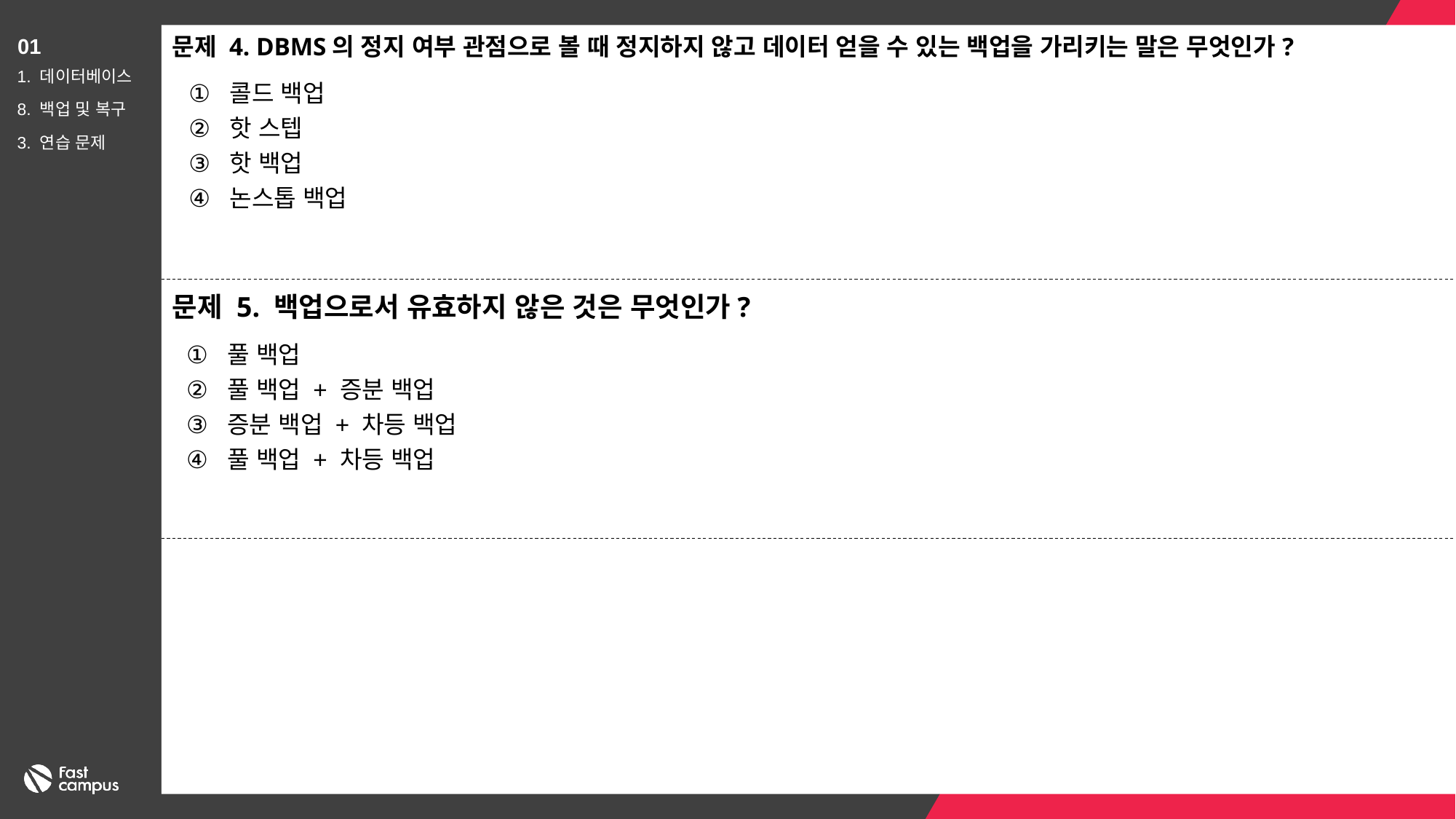

문제 4. DBMS의 정지 여부 관점으로 볼 때 정지하지 않고 데이터 얻을 수 있는 백업을 가리키는 말은 무엇인가?
01
1. 데이터베이스
8. 백업 및 복구
3. 연습 문제
콜드 백업
핫 스텝
핫 백업
논스톱 백업
문제 5. 백업으로서 유효하지 않은 것은 무엇인가?
풀 백업
풀 백업 + 증분 백업
증분 백업 + 차등 백업
풀 백업 + 차등 백업